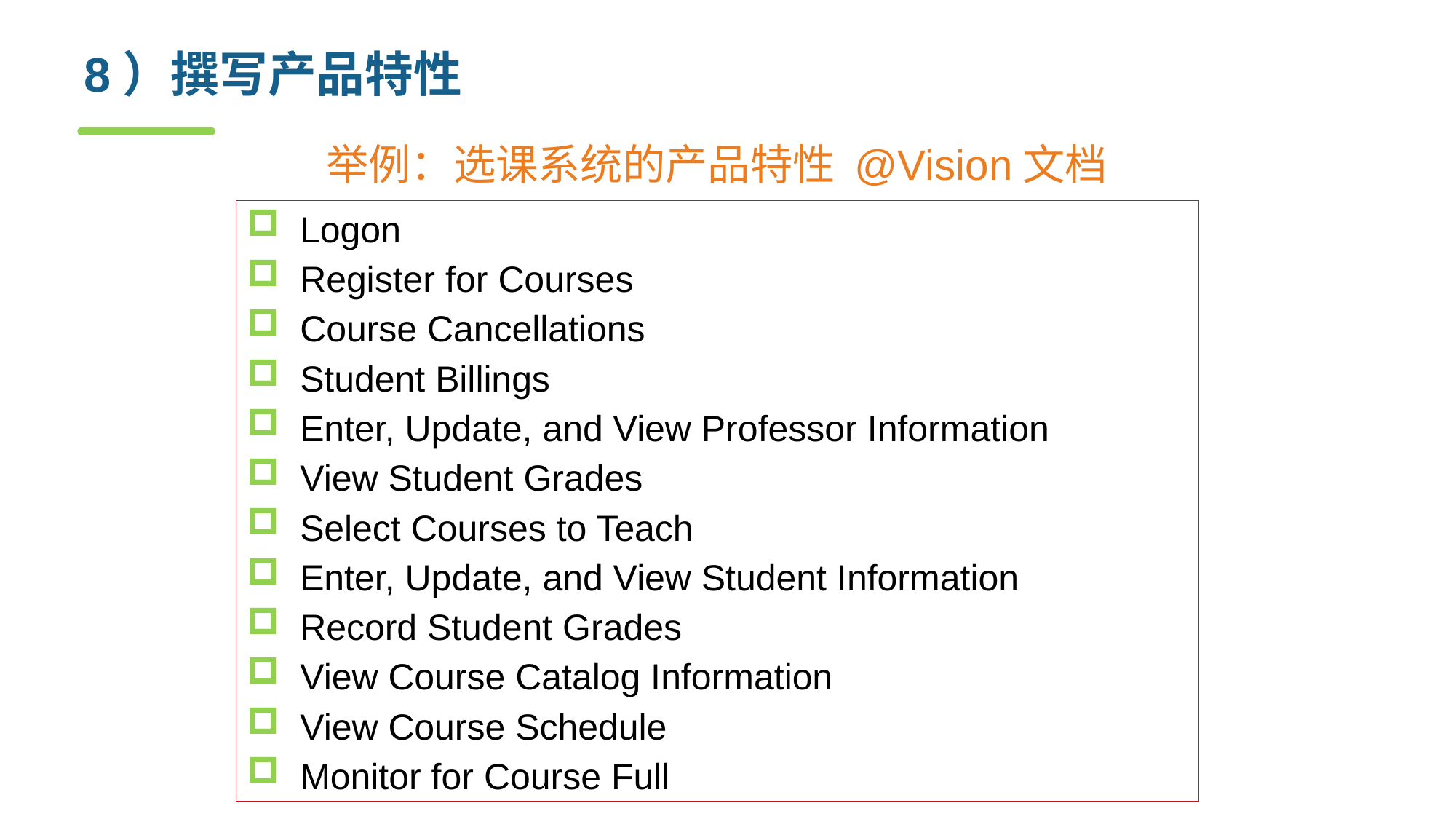

# 8）撰写产品特性
举例：选课系统的产品特性 @Vision文档
Logon
Register for Courses
Course Cancellations
Student Billings
Enter, Update, and View Professor Information
View Student Grades
Select Courses to Teach
Enter, Update, and View Student Information
Record Student Grades
View Course Catalog Information
View Course Schedule
Monitor for Course Full

44